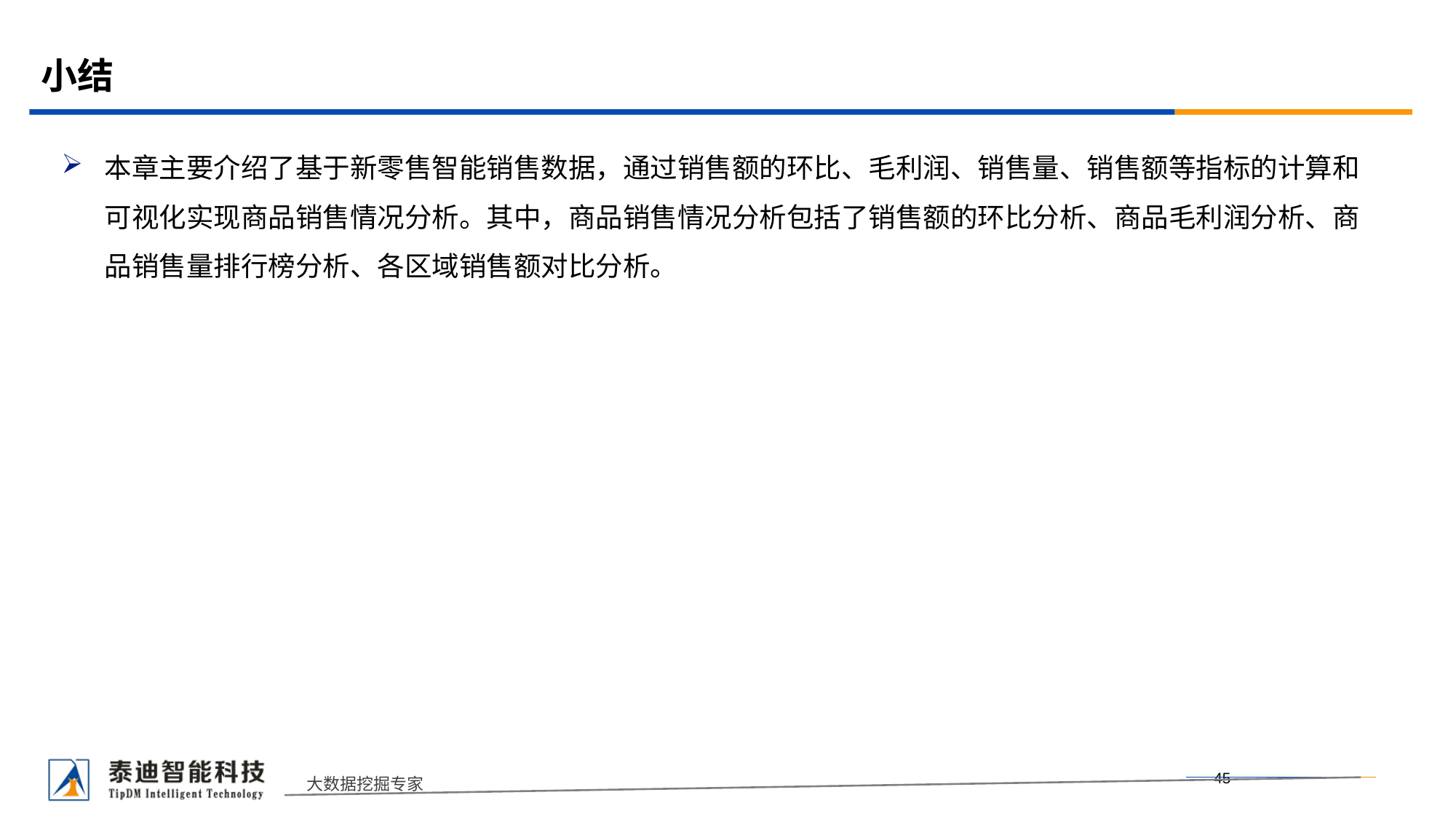

# 小结
本章主要介绍了基于新零售智能销售数据，通过销售额的环比、毛利润、销售量、销售额等指标的计算和可视化实现商品销售情况分析。其中，商品销售情况分析包括了销售额的环比分析、商品毛利润分析、商品销售量排行榜分析、各区域销售额对比分析。